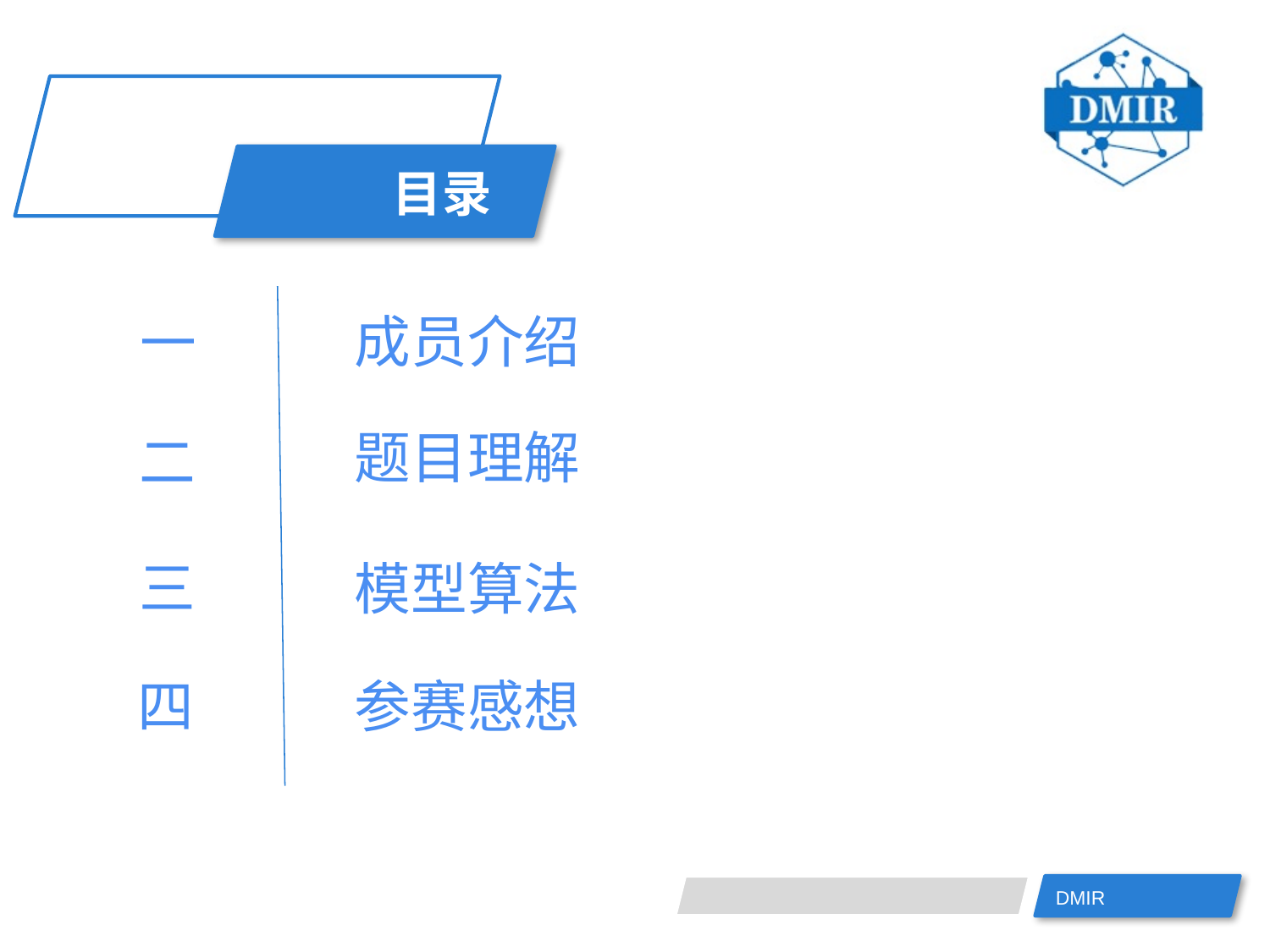

目录
成员介绍
一
题目理解
二
三
模型算法
四
参赛感想

DMIR
2